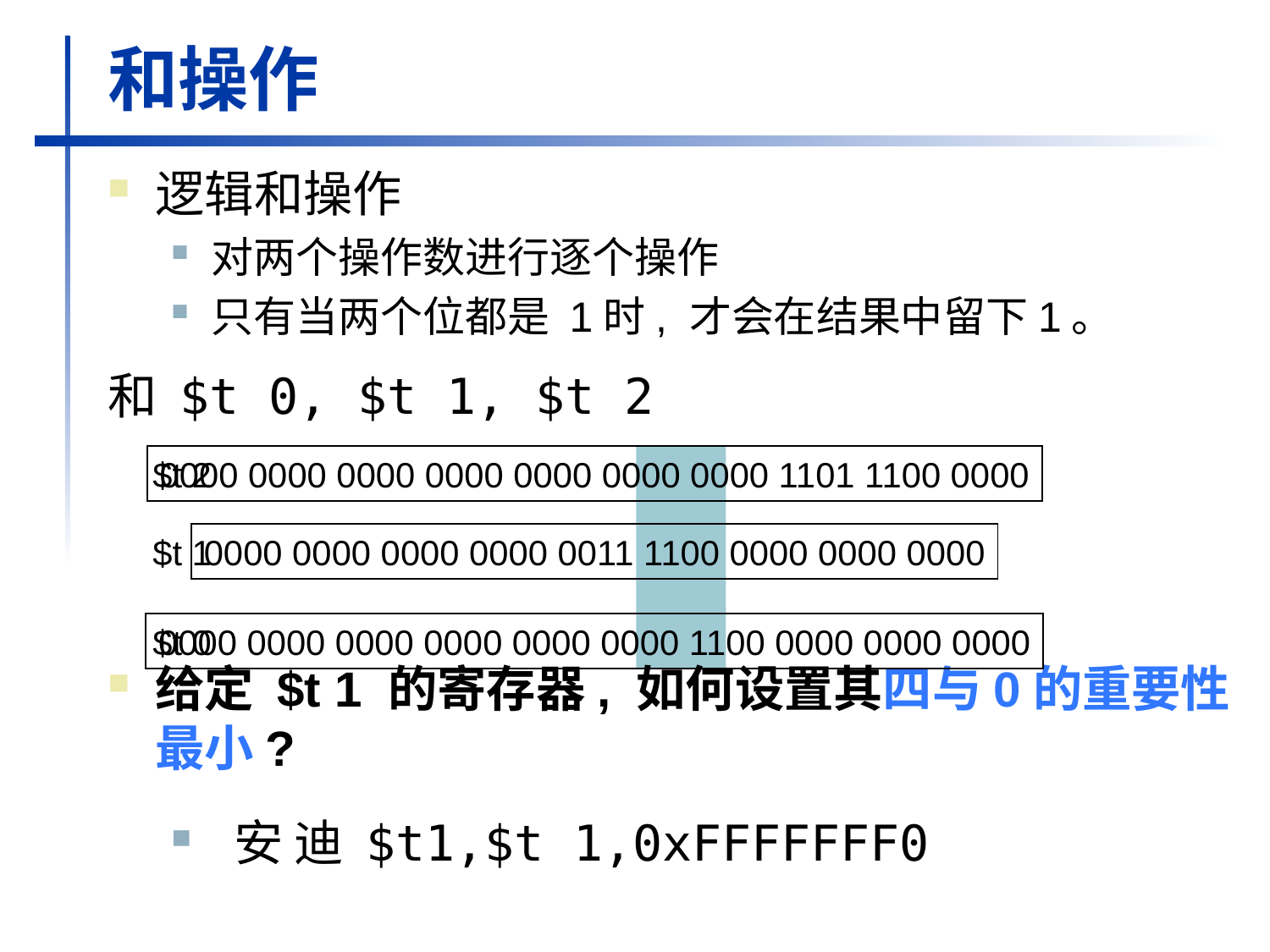

# 和操作
逻辑和操作
对两个操作数进行逐个操作
只有当两个位都是 1时, 才会在结果中留下1。
和 $t 0, $t 1, $t 2

给定 $t 1 的寄存器, 如何设置其四与0的重要性最小?
 安 迪 $t1,$t 1,0xFFFFFFF0
$t 2
0000 0000 0000 0000 0000 0000 0000 1101 1100 0000

$t 1
0000 0000 0000 0000 0011 1100 0000 0000 0000
$t 0
0000 0000 0000 0000 0000 0000 1100 0000 0000 0000